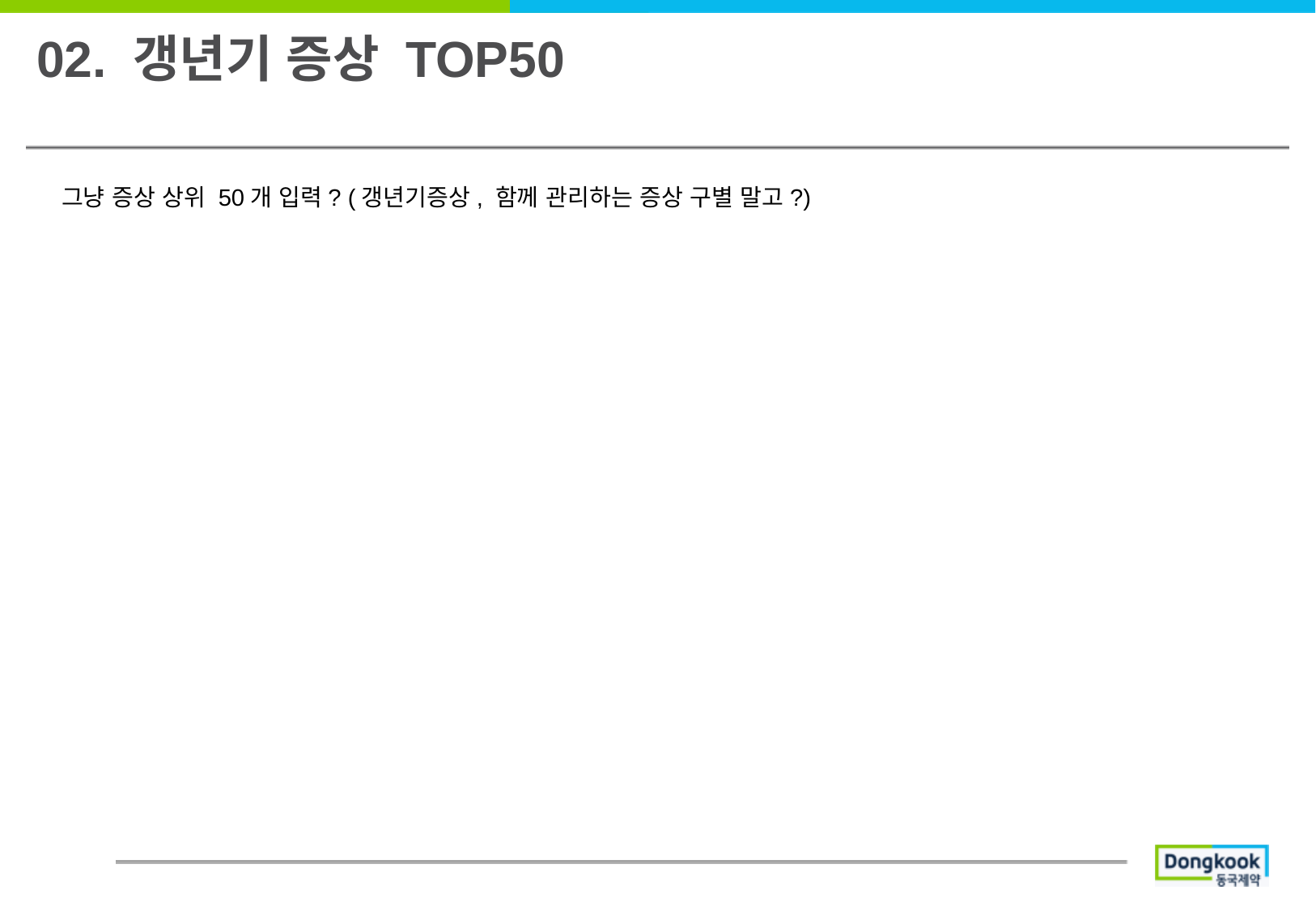

02. 갱년기 증상 TOP50
그냥 증상 상위 50개 입력? (갱년기증상, 함께 관리하는 증상 구별 말고?)